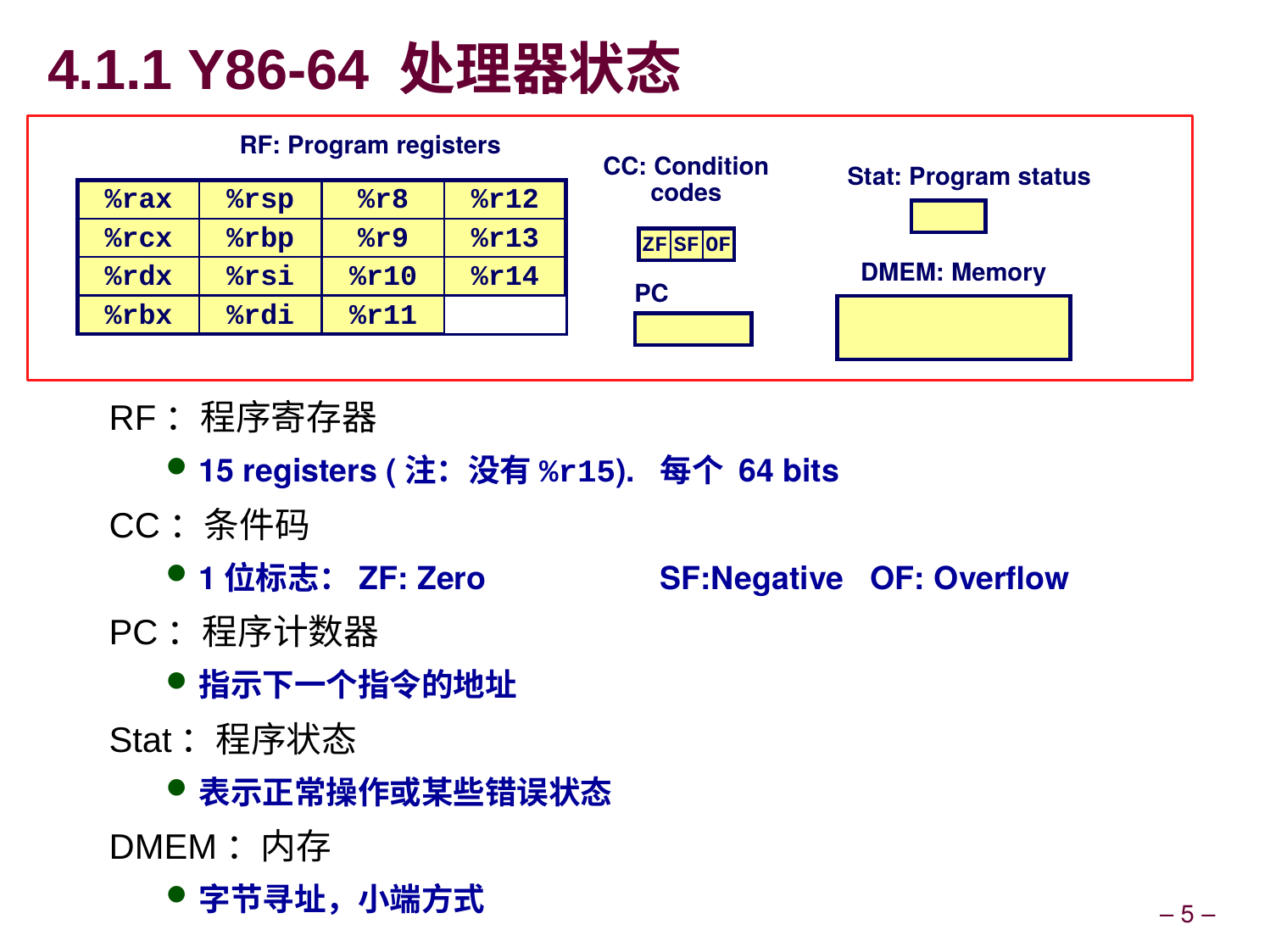

# 4.1.1 Y86-64 处理器状态

RF: Program registers
CC: Condition codes
Stat: Program status

%rax
%rsp
%r8
%r12
%rcx
%rbp
%r9
%r13
%rdx
%rsi
%r10
%r14
%rbx
%rdi
%r11

ZF
SF
OF
DMEM: Memory
PC

RF：程序寄存器
15 registers (注：没有%r15).  每个 64 bits
CC：条件码
1位标志：ZF: Zero	SF:Negative   OF: Overflow
PC：程序计数器
指示下一个指令的地址
Stat：程序状态
表示正常操作或某些错误状态
DMEM：内存
字节寻址，小端方式